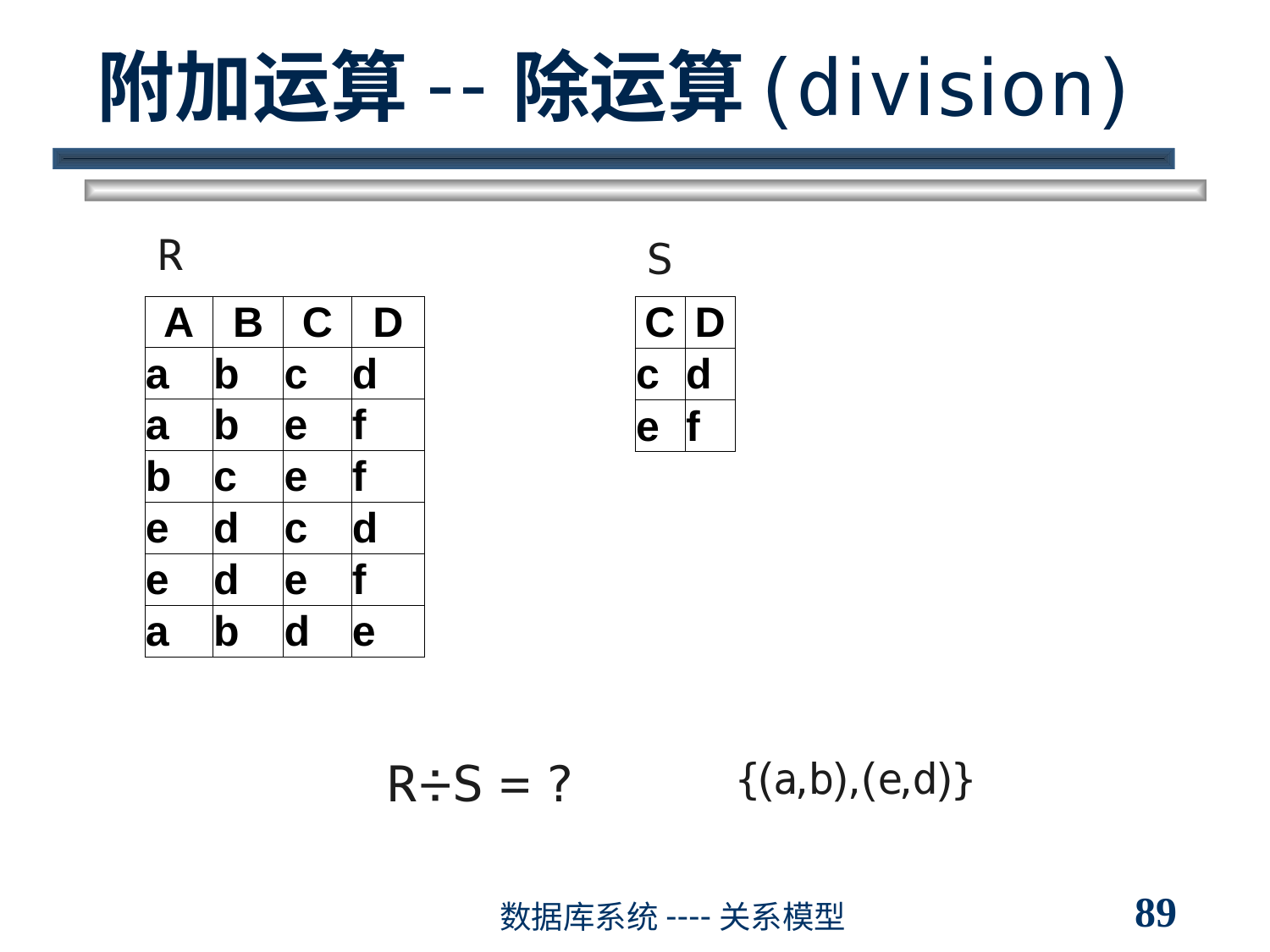

# 附加运算--除运算(division)
R
S
| A | B | C | D |
| --- | --- | --- | --- |
| a | b | c | d |
| a | b | e | f |
| b | c | e | f |
| e | d | c | d |
| e | d | e | f |
| a | b | d | e |
| C | D |
| --- | --- |
| c | d |
| e | f |
R÷S = ?
{(a,b),(e,d)}
89
数据库系统----关系模型